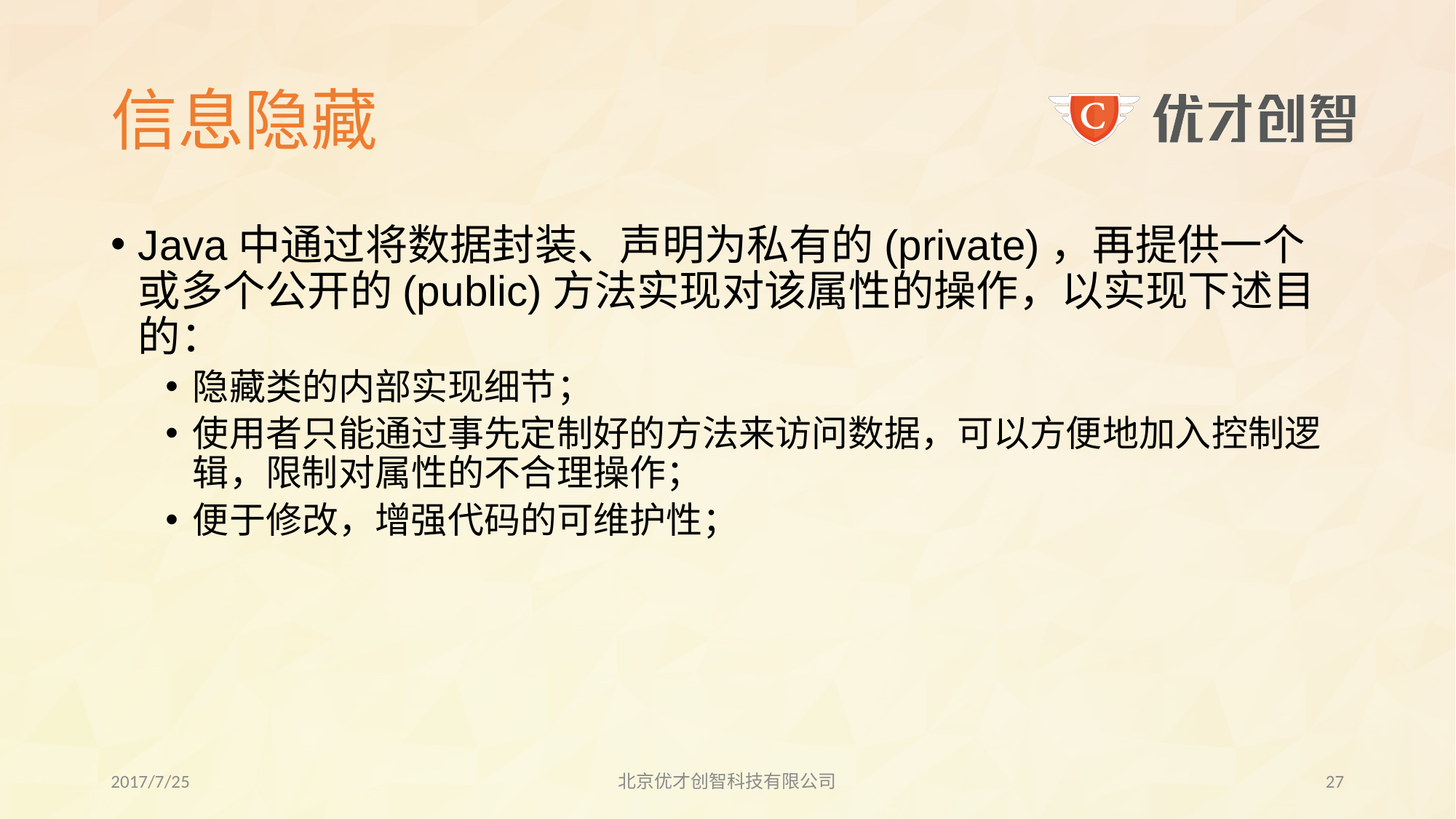

# 信息隐藏
Java中通过将数据封装、声明为私有的(private)，再提供一个或多个公开的(public)方法实现对该属性的操作，以实现下述目的：
隐藏类的内部实现细节；
使用者只能通过事先定制好的方法来访问数据，可以方便地加入控制逻辑，限制对属性的不合理操作；
便于修改，增强代码的可维护性；
2017/7/25
北京优才创智科技有限公司
27